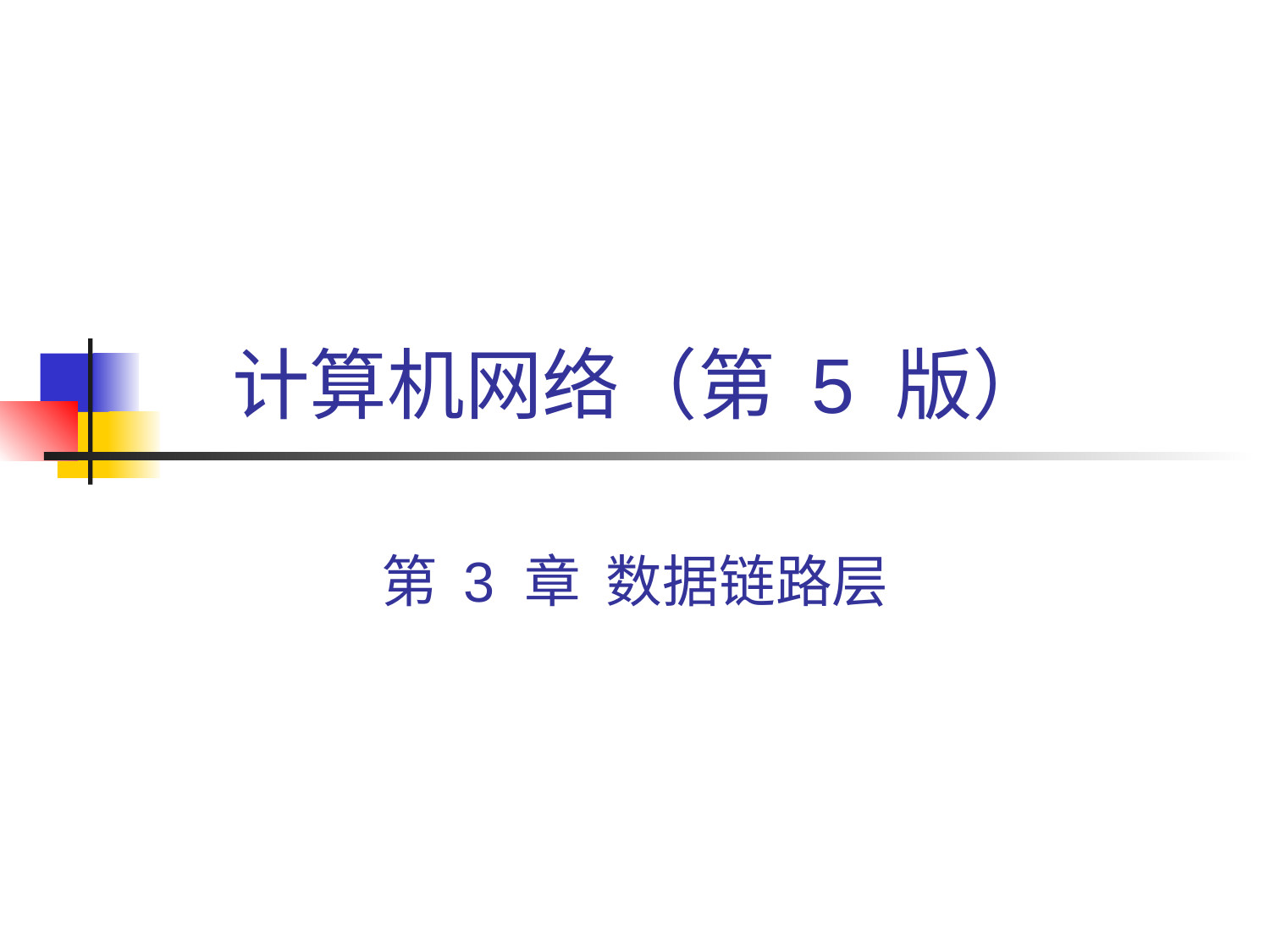

# 计算机网络（第 5 版）
第 3 章  数据链路层